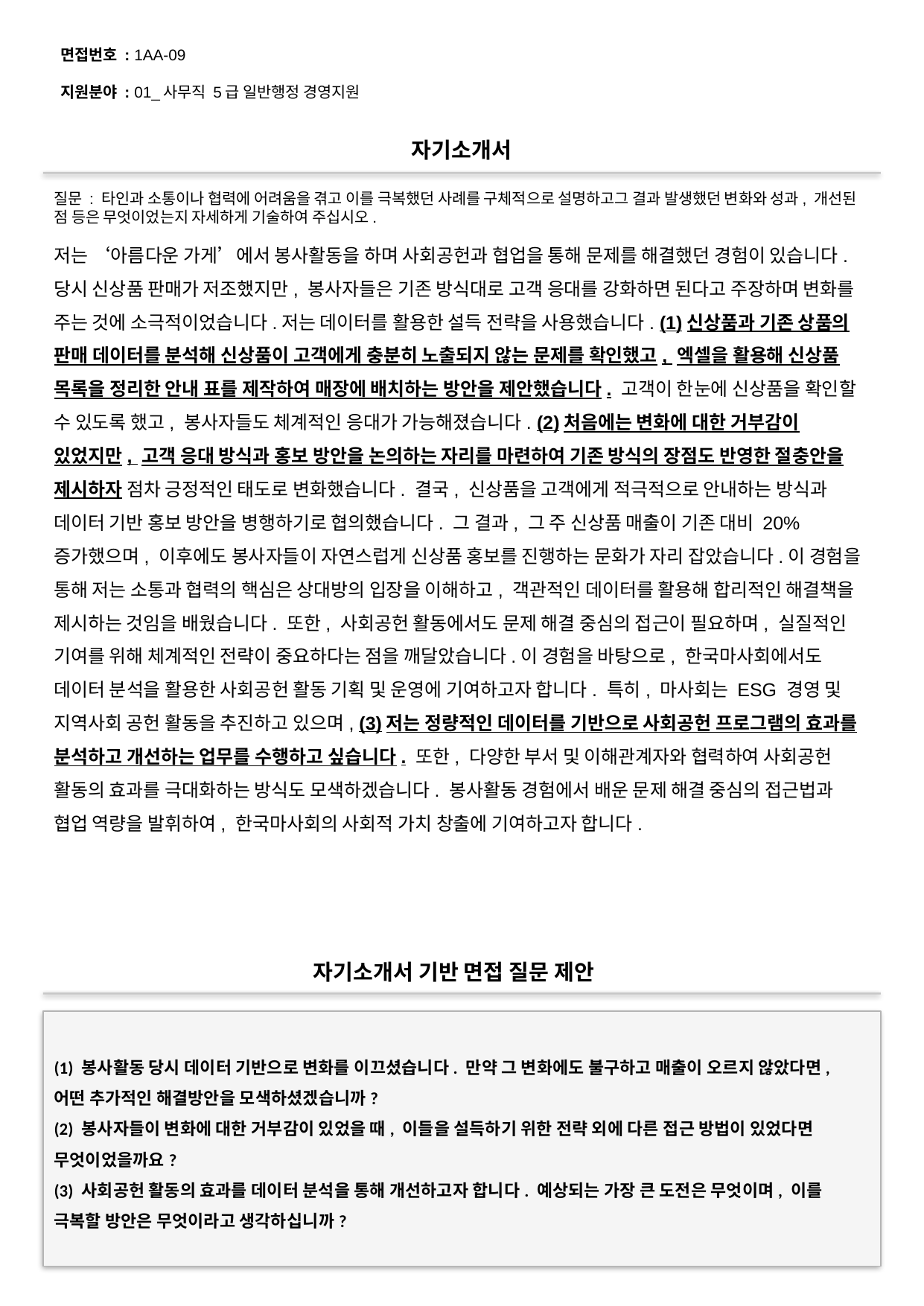

면접번호 : 1AA-09

지원분야 : 01_사무직 5급 일반행정 경영지원
#

자기소개서

질문 : 타인과 소통이나 협력에 어려움을 겪고 이를 극복했던 사례를 구체적으로 설명하고그 결과 발생했던 변화와 성과, 개선된 점 등은 무엇이었는지 자세하게 기술하여 주십시오.

저는 ‘아름다운 가게’에서 봉사활동을 하며 사회공헌과 협업을 통해 문제를 해결했던 경험이 있습니다. 당시 신상품 판매가 저조했지만, 봉사자들은 기존 방식대로 고객 응대를 강화하면 된다고 주장하며 변화를 주는 것에 소극적이었습니다.저는 데이터를 활용한 설득 전략을 사용했습니다. (1)신상품과 기존 상품의 판매 데이터를 분석해 신상품이 고객에게 충분히 노출되지 않는 문제를 확인했고, 엑셀을 활용해 신상품 목록을 정리한 안내 표를 제작하여 매장에 배치하는 방안을 제안했습니다. 고객이 한눈에 신상품을 확인할 수 있도록 했고, 봉사자들도 체계적인 응대가 가능해졌습니다. (2)처음에는 변화에 대한 거부감이 있었지만, 고객 응대 방식과 홍보 방안을 논의하는 자리를 마련하여 기존 방식의 장점도 반영한 절충안을 제시하자 점차 긍정적인 태도로 변화했습니다. 결국, 신상품을 고객에게 적극적으로 안내하는 방식과 데이터 기반 홍보 방안을 병행하기로 협의했습니다. 그 결과, 그 주 신상품 매출이 기존 대비 20% 증가했으며, 이후에도 봉사자들이 자연스럽게 신상품 홍보를 진행하는 문화가 자리 잡았습니다.이 경험을 통해 저는 소통과 협력의 핵심은 상대방의 입장을 이해하고, 객관적인 데이터를 활용해 합리적인 해결책을 제시하는 것임을 배웠습니다. 또한, 사회공헌 활동에서도 문제 해결 중심의 접근이 필요하며, 실질적인 기여를 위해 체계적인 전략이 중요하다는 점을 깨달았습니다.이 경험을 바탕으로, 한국마사회에서도 데이터 분석을 활용한 사회공헌 활동 기획 및 운영에 기여하고자 합니다. 특히, 마사회는 ESG 경영 및 지역사회 공헌 활동을 추진하고 있으며, (3)저는 정량적인 데이터를 기반으로 사회공헌 프로그램의 효과를 분석하고 개선하는 업무를 수행하고 싶습니다. 또한, 다양한 부서 및 이해관계자와 협력하여 사회공헌 활동의 효과를 극대화하는 방식도 모색하겠습니다. 봉사활동 경험에서 배운 문제 해결 중심의 접근법과 협업 역량을 발휘하여, 한국마사회의 사회적 가치 창출에 기여하고자 합니다.

자기소개서 기반 면접 질문 제안

(1) 봉사활동 당시 데이터 기반으로 변화를 이끄셨습니다. 만약 그 변화에도 불구하고 매출이 오르지 않았다면, 어떤 추가적인 해결방안을 모색하셨겠습니까?
(2) 봉사자들이 변화에 대한 거부감이 있었을 때, 이들을 설득하기 위한 전략 외에 다른 접근 방법이 있었다면 무엇이었을까요?
(3) 사회공헌 활동의 효과를 데이터 분석을 통해 개선하고자 합니다. 예상되는 가장 큰 도전은 무엇이며, 이를 극복할 방안은 무엇이라고 생각하십니까?